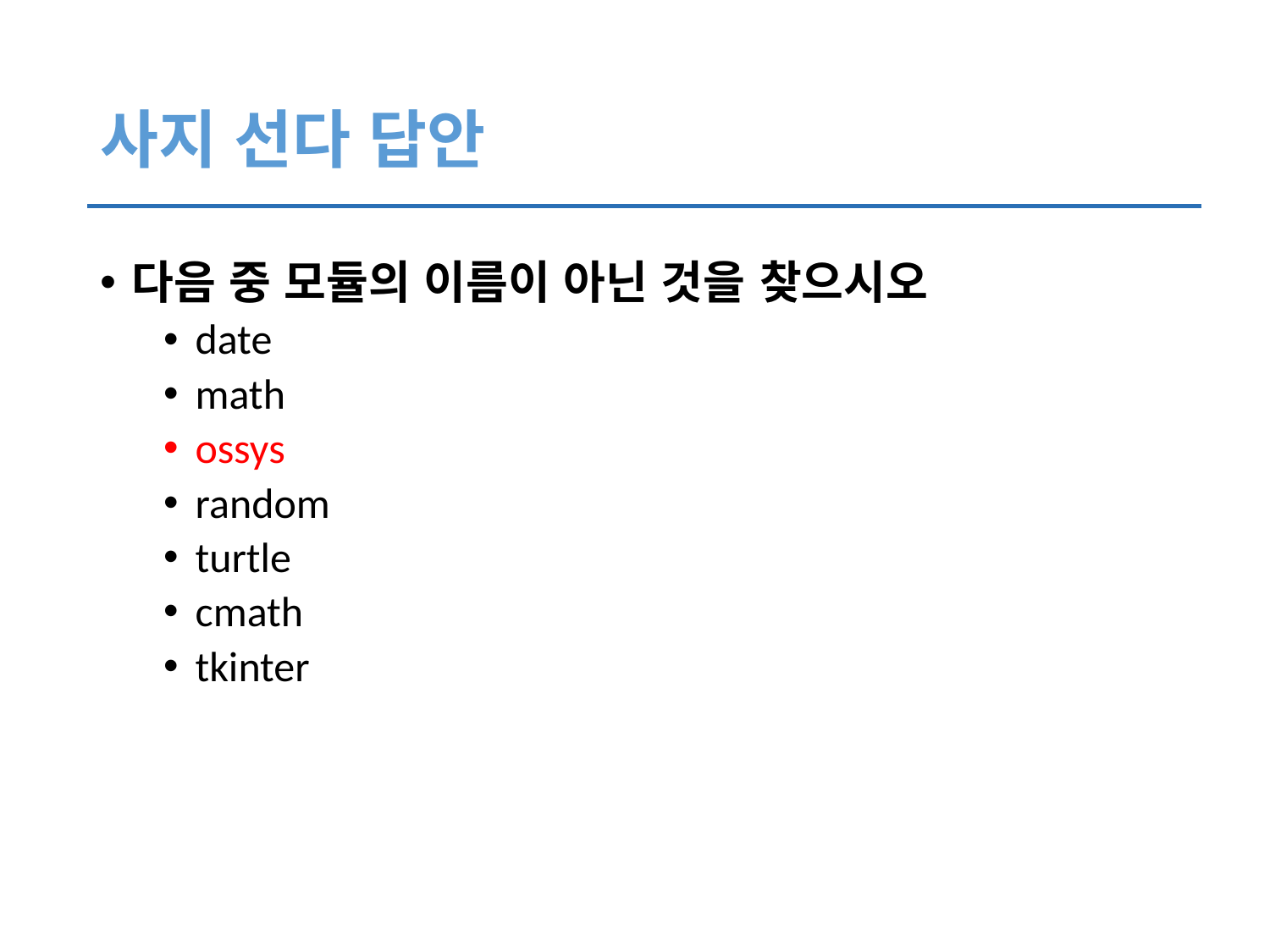

# 사지 선다 답안
다음 중 모듈의 이름이 아닌 것을 찾으시오
date
math
ossys
random
turtle
cmath
tkinter